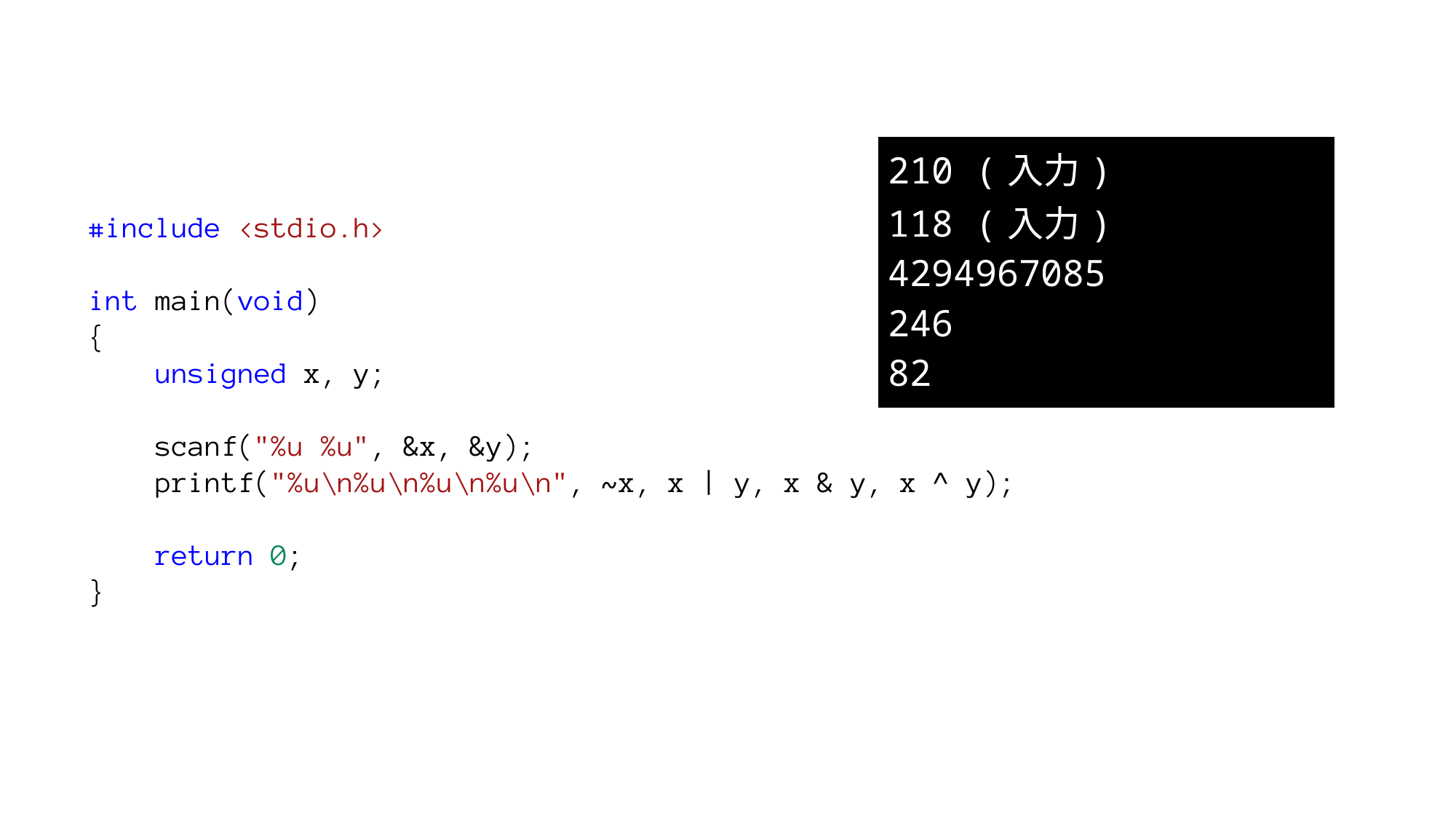

| 210 (入力) 118 (入力) 4294967085 246 82 164 |
| --- |
#include <stdio.h>

int main(void)
{
    unsigned x, y;

    scanf("%u %u", &x, &y);
    printf("%u\n%u\n%u\n%u\n", ~x, x | y, x & y, x ^ y);

    return 0;
}